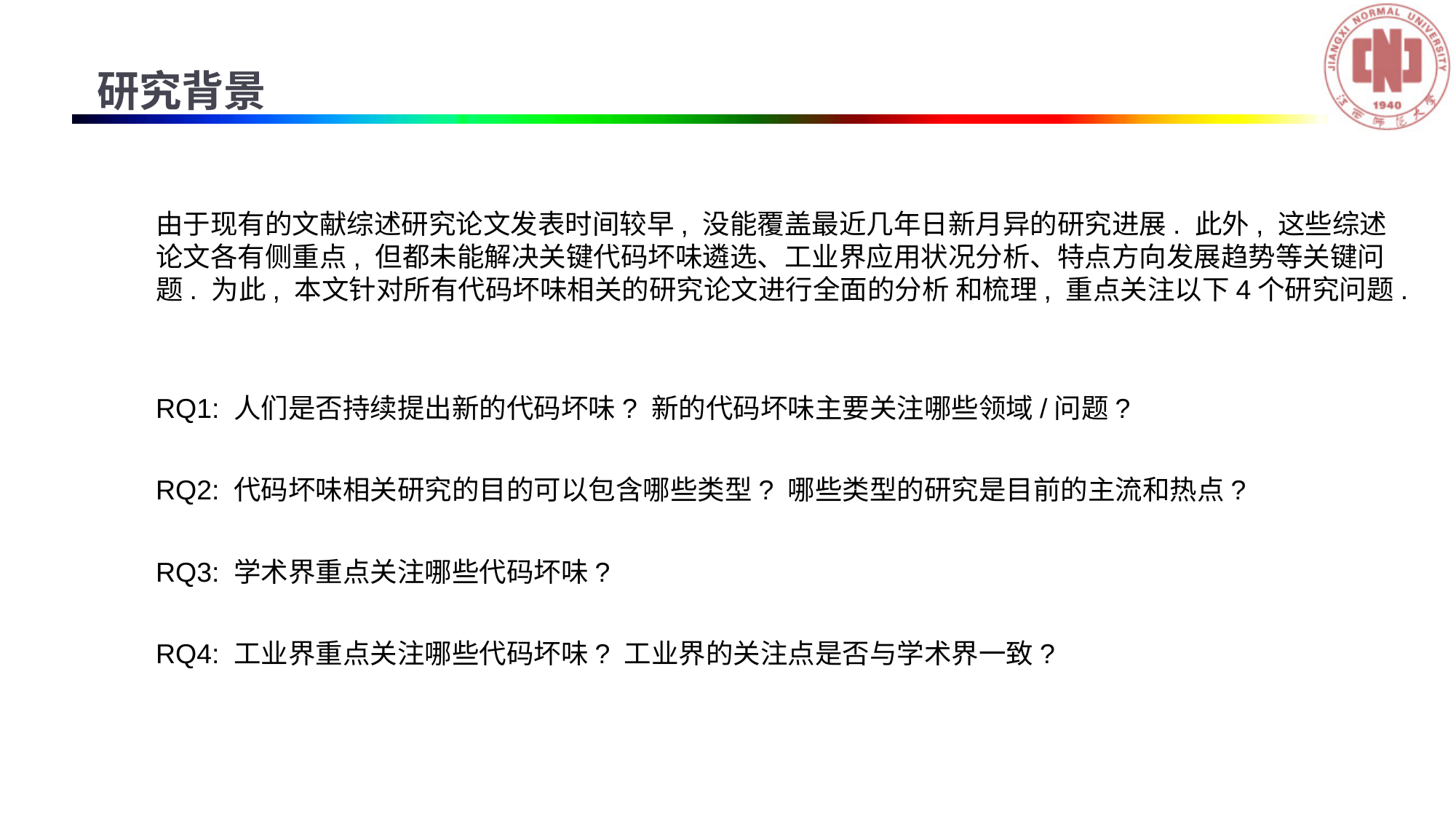

研究背景
由于现有的文献综述研究论文发表时间较早, 没能覆盖最近几年日新月异的研究进展. 此外, 这些综述论文各有侧重点, 但都未能解决关键代码坏味遴选、工业界应用状况分析、特点方向发展趋势等关键问题. 为此, 本文针对所有代码坏味相关的研究论文进行全面的分析 和梳理, 重点关注以下4个研究问题.
RQ1: 人们是否持续提出新的代码坏味? 新的代码坏味主要关注哪些领域/问题?
RQ2: 代码坏味相关研究的目的可以包含哪些类型? 哪些类型的研究是目前的主流和热点?
RQ3: 学术界重点关注哪些代码坏味?
RQ4: 工业界重点关注哪些代码坏味? 工业界的关注点是否与学术界一致?
5